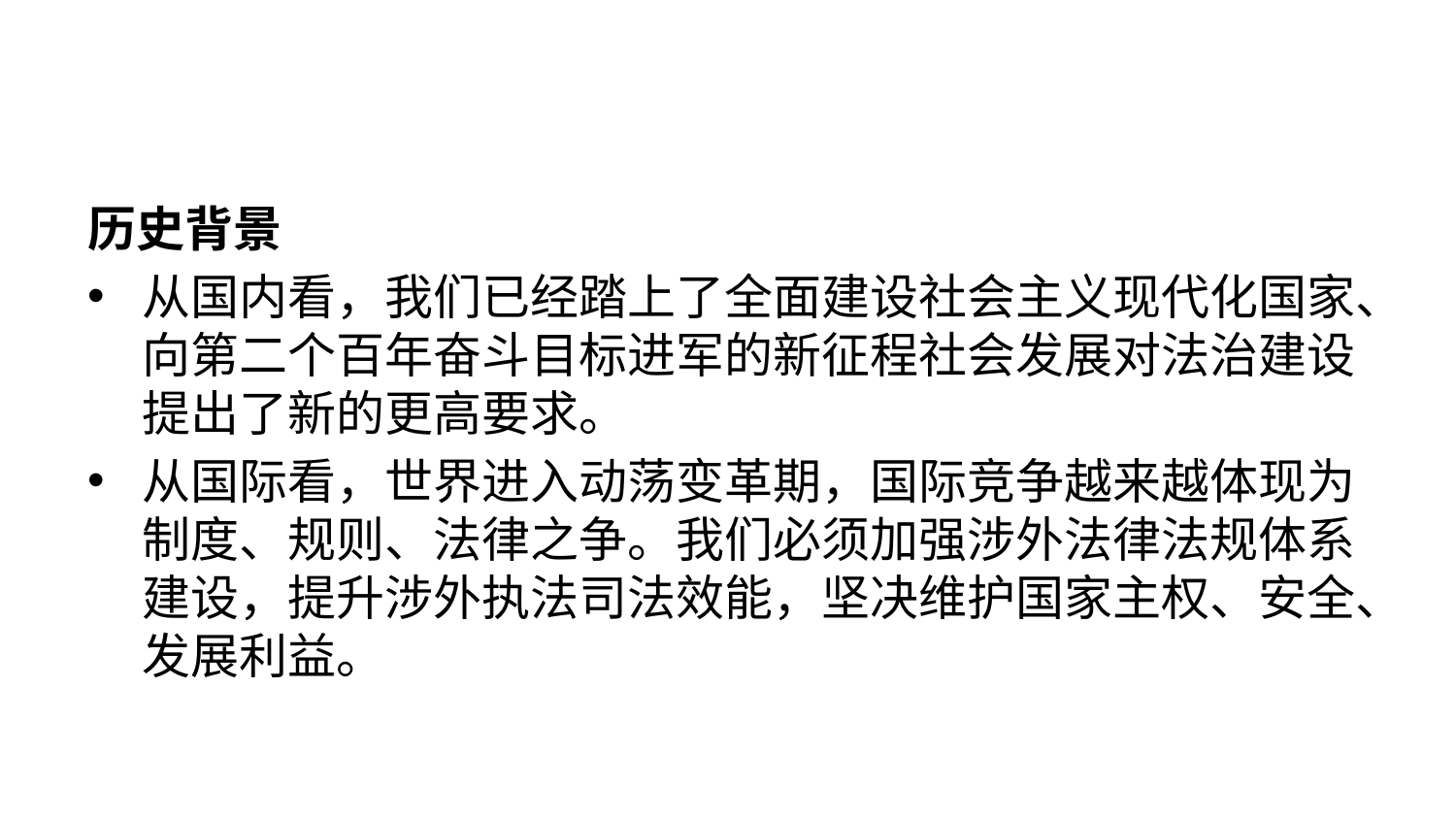

历史背景
从国内看，我们已经踏上了全面建设社会主义现代化国家、向第二个百年奋斗目标进军的新征程社会发展对法治建设提出了新的更高要求。
从国际看，世界进入动荡变革期，国际竞争越来越体现为制度、规则、法律之争。我们必须加强涉外法律法规体系建设，提升涉外执法司法效能，坚决维护国家主权、安全、发展利益。